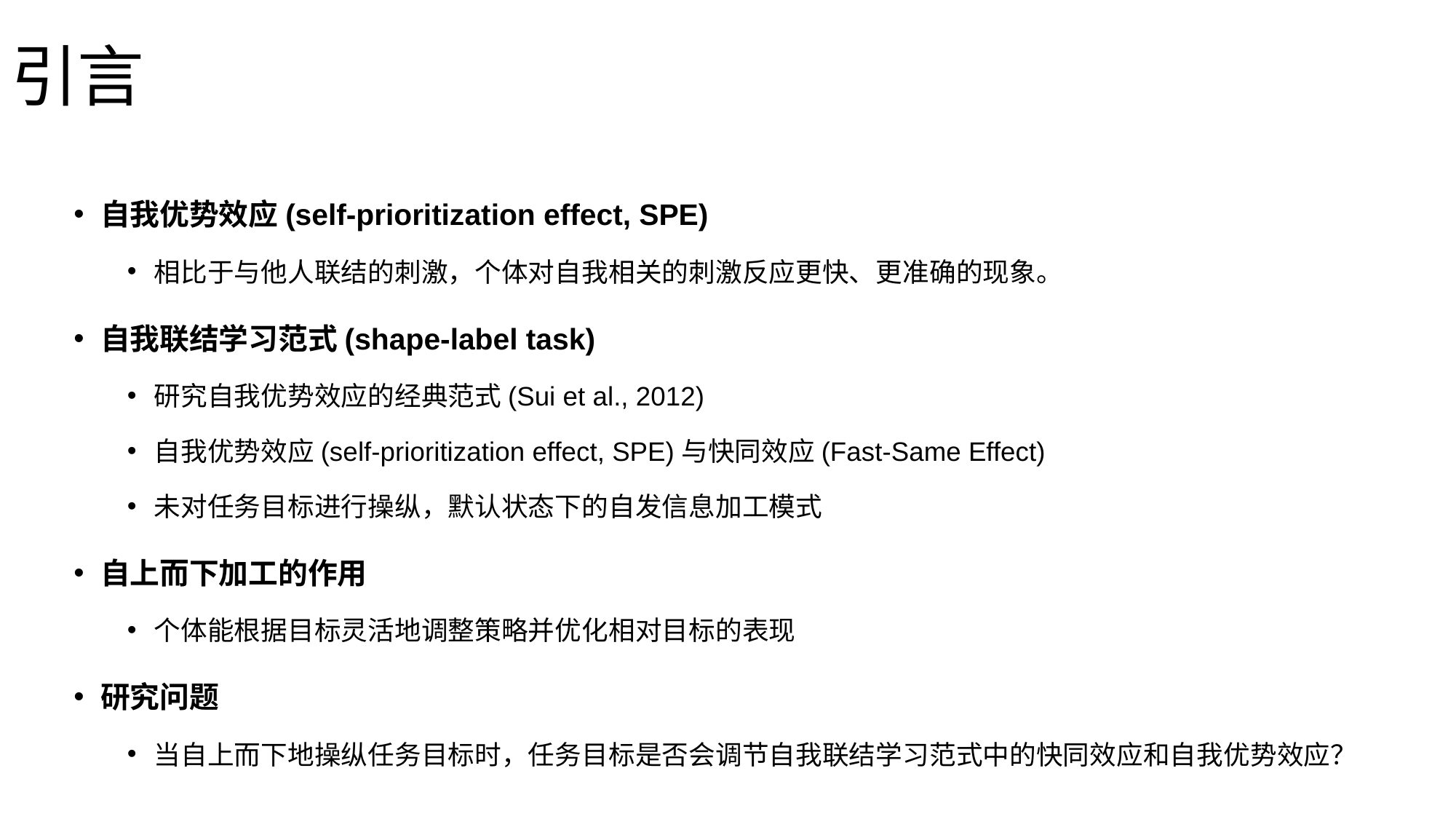

# 引言
自我优势效应(self-prioritization effect, SPE)
相比于与他人联结的刺激，个体对自我相关的刺激反应更快、更准确的现象。
自我联结学习范式(shape-label task)
研究自我优势效应的经典范式(Sui et al., 2012)
自我优势效应(self-prioritization effect, SPE)与快同效应(Fast-Same Effect)
未对任务目标进行操纵，默认状态下的自发信息加工模式
自上而下加工的作用
个体能根据目标灵活地调整策略并优化相对目标的表现
研究问题
当自上而下地操纵任务目标时，任务目标是否会调节自我联结学习范式中的快同效应和自我优势效应？